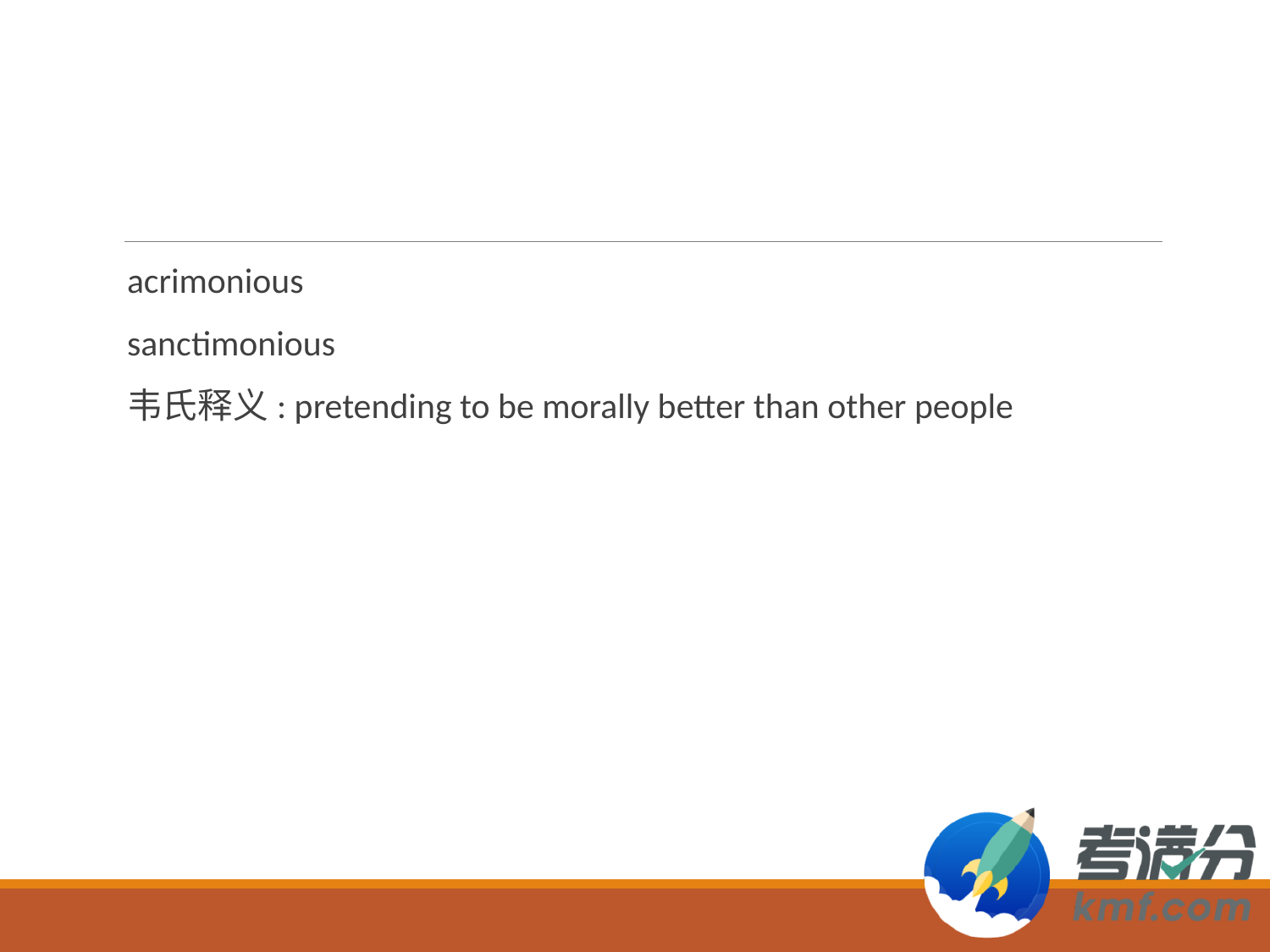

#
acrimonious
sanctimonious
韦氏释义: pretending to be morally better than other people